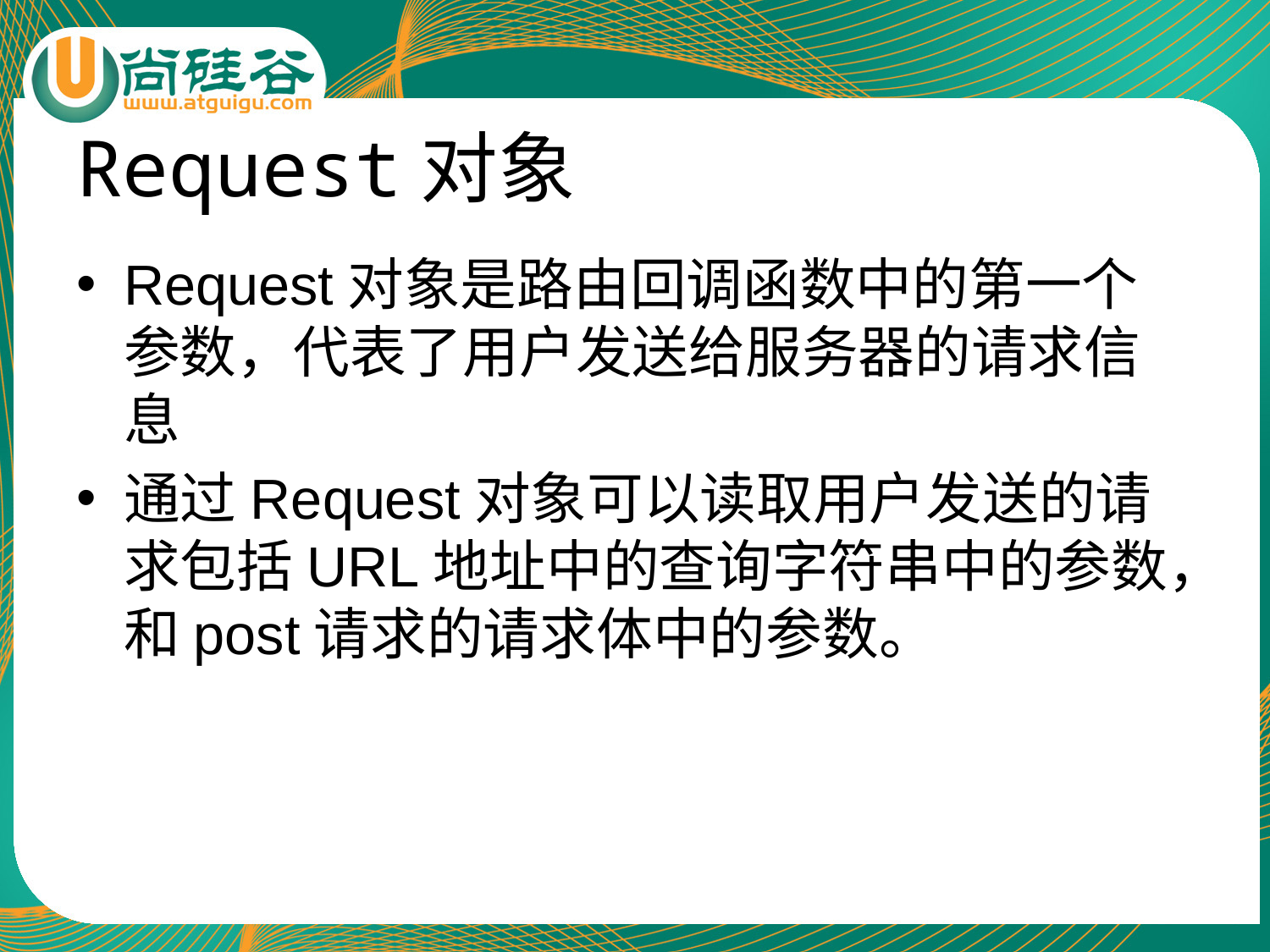

# Request对象
Request对象是路由回调函数中的第一个参数，代表了用户发送给服务器的请求信息
通过Request对象可以读取用户发送的请求包括URL地址中的查询字符串中的参数，和post请求的请求体中的参数。